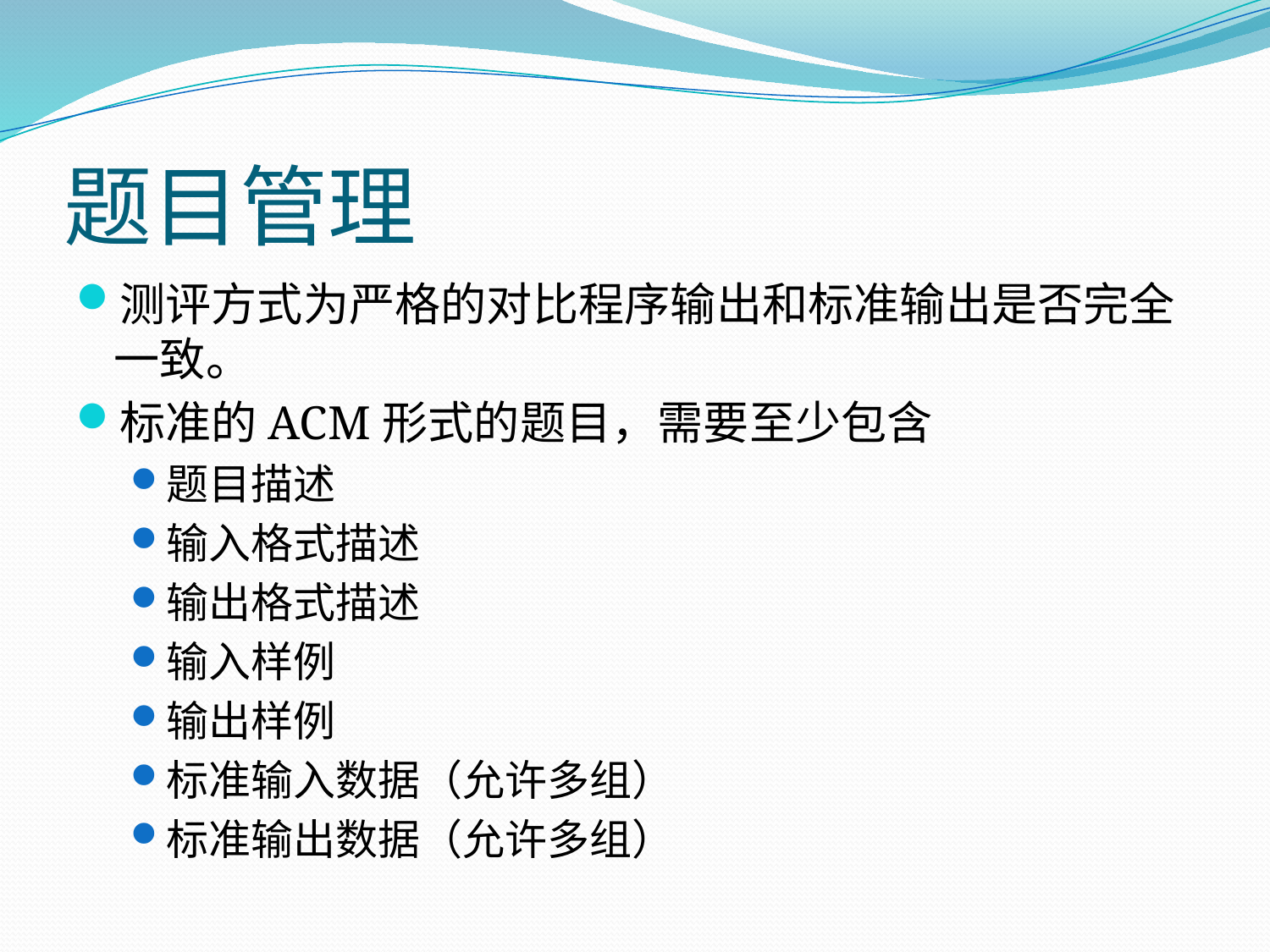

# 题目管理
测评方式为严格的对比程序输出和标准输出是否完全一致。
标准的ACM形式的题目，需要至少包含
题目描述
输入格式描述
输出格式描述
输入样例
输出样例
标准输入数据（允许多组）
标准输出数据（允许多组）